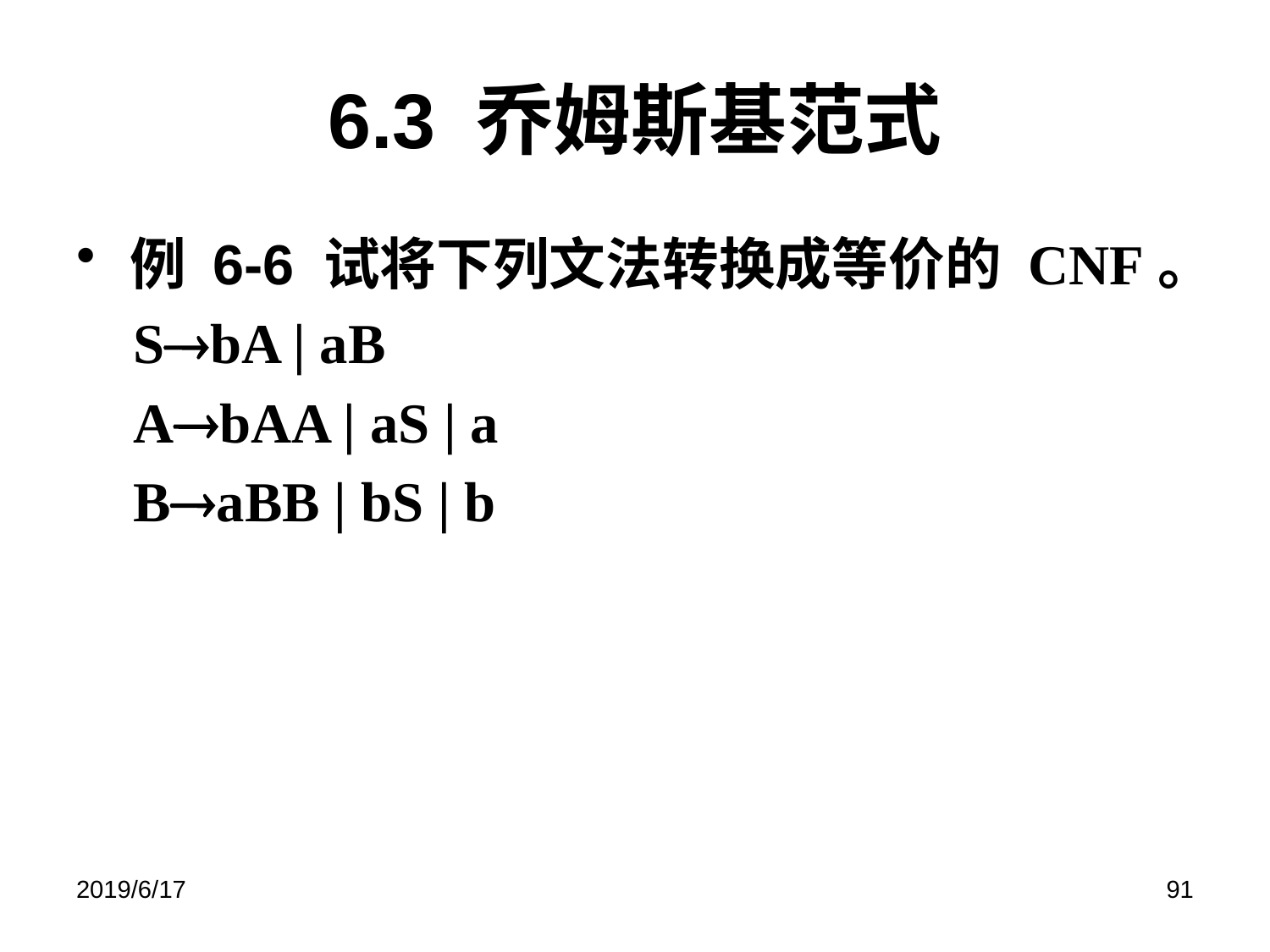

# 6.3 乔姆斯基范式
例 6-6 试将下列文法转换成等价的 CNF。
    S→bA | aB
    A→bAA | aS | a
    B→aBB | bS | b
2019/6/17
91